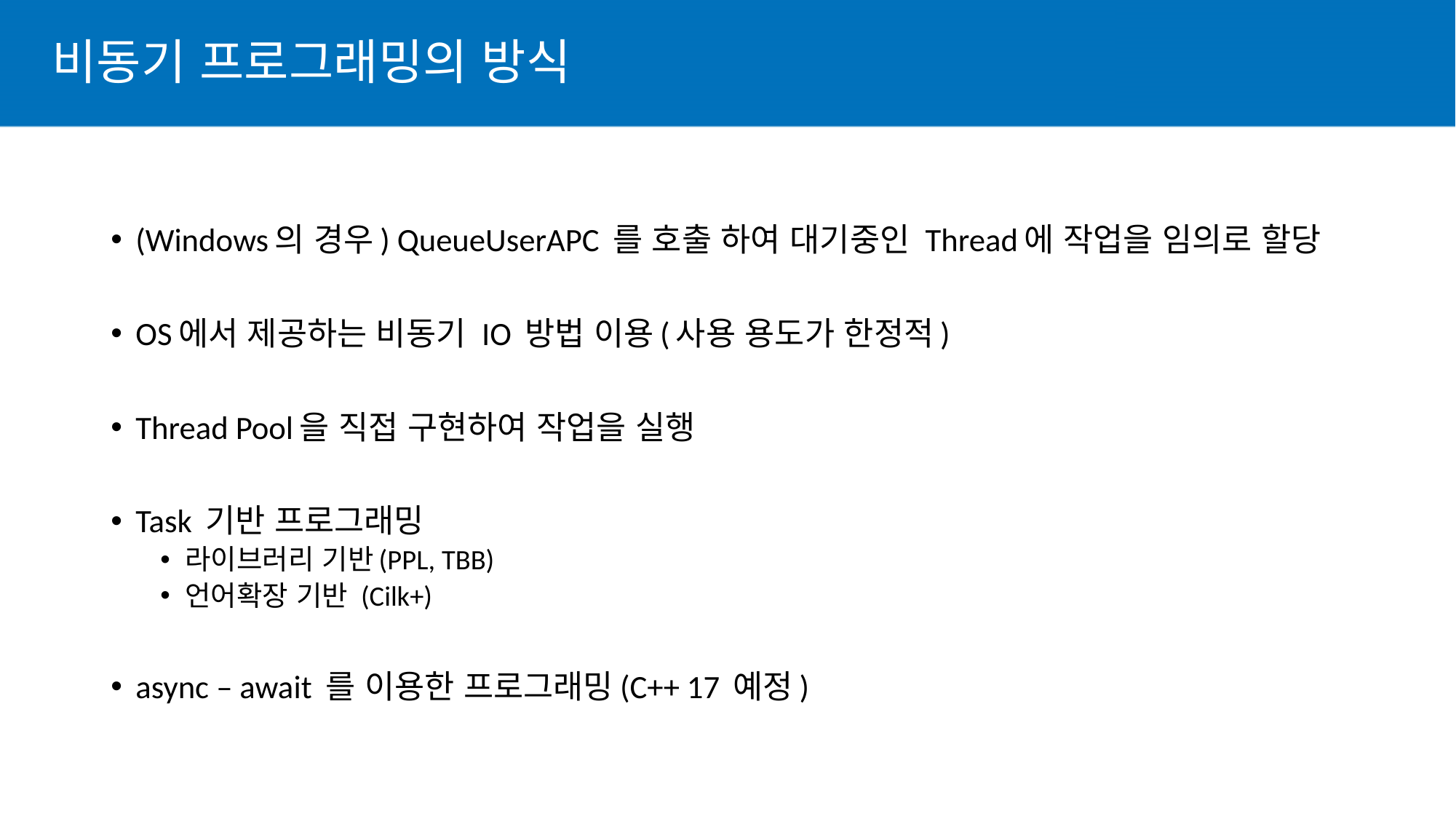

# 비동기 프로그래밍의 방식
(Windows의 경우) QueueUserAPC 를 호출 하여 대기중인 Thread에 작업을 임의로 할당

OS에서 제공하는 비동기 IO 방법 이용(사용 용도가 한정적)

Thread Pool을 직접 구현하여 작업을 실행

Task 기반 프로그래밍
라이브러리 기반(PPL, TBB)
언어확장 기반 (Cilk+)

async – await 를 이용한 프로그래밍(C++ 17 예정)